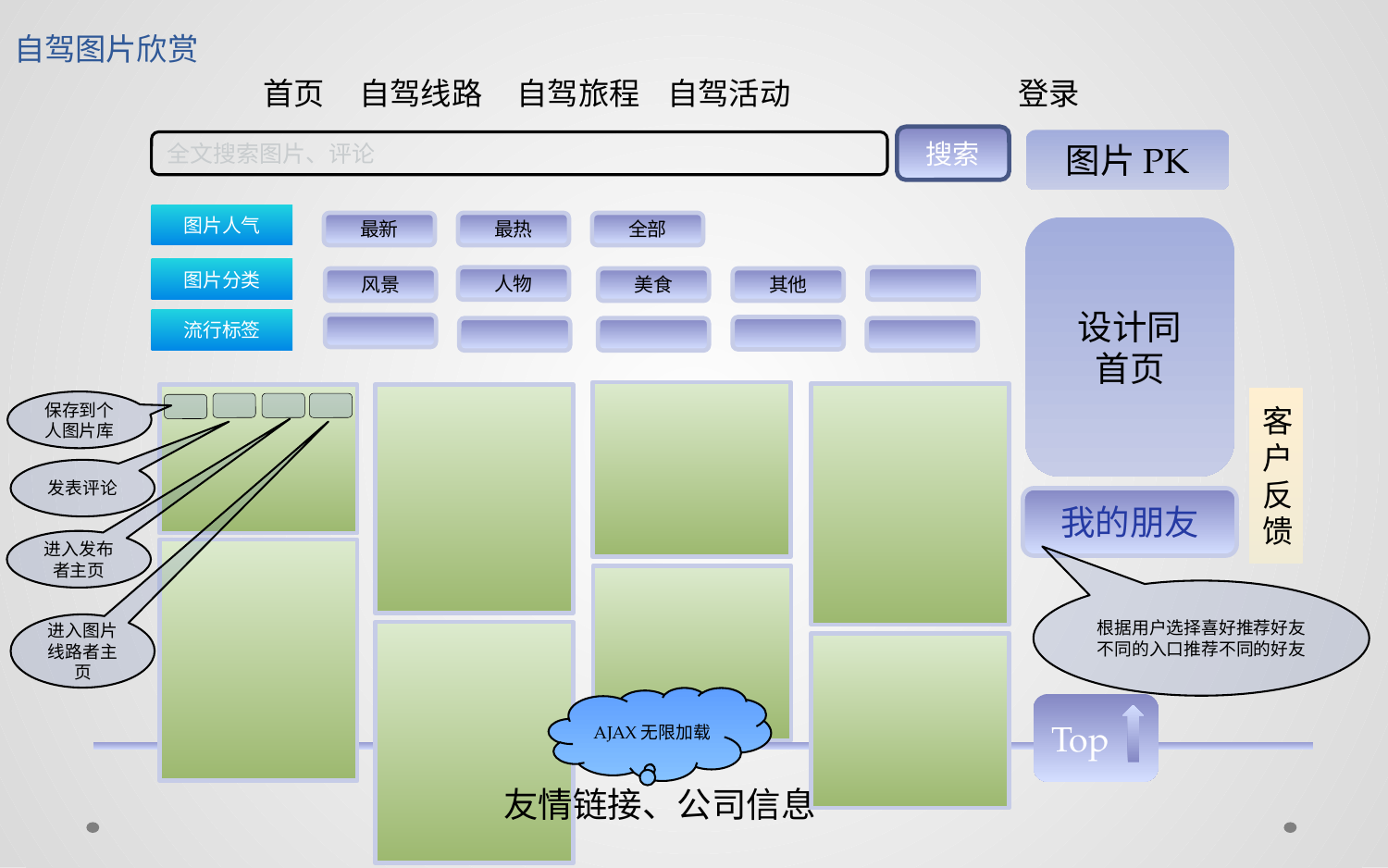

# 自驾图片欣赏
首页     自驾线路     自驾旅程    自驾活动                                 登录
搜索
图片PK
全文搜索图片、评论
图片人气
最新
最热
全部
设计同
首页
图片分类
人物

风景
美食
其他
流行标签

客户反馈
保存到个人图片库

发表评论
我的朋友
进入发布者主页

根据用户选择喜好推荐好友
不同的入口推荐不同的好友
进入图片线路者主页

AJAX无限加载
Top

友情链接、公司信息